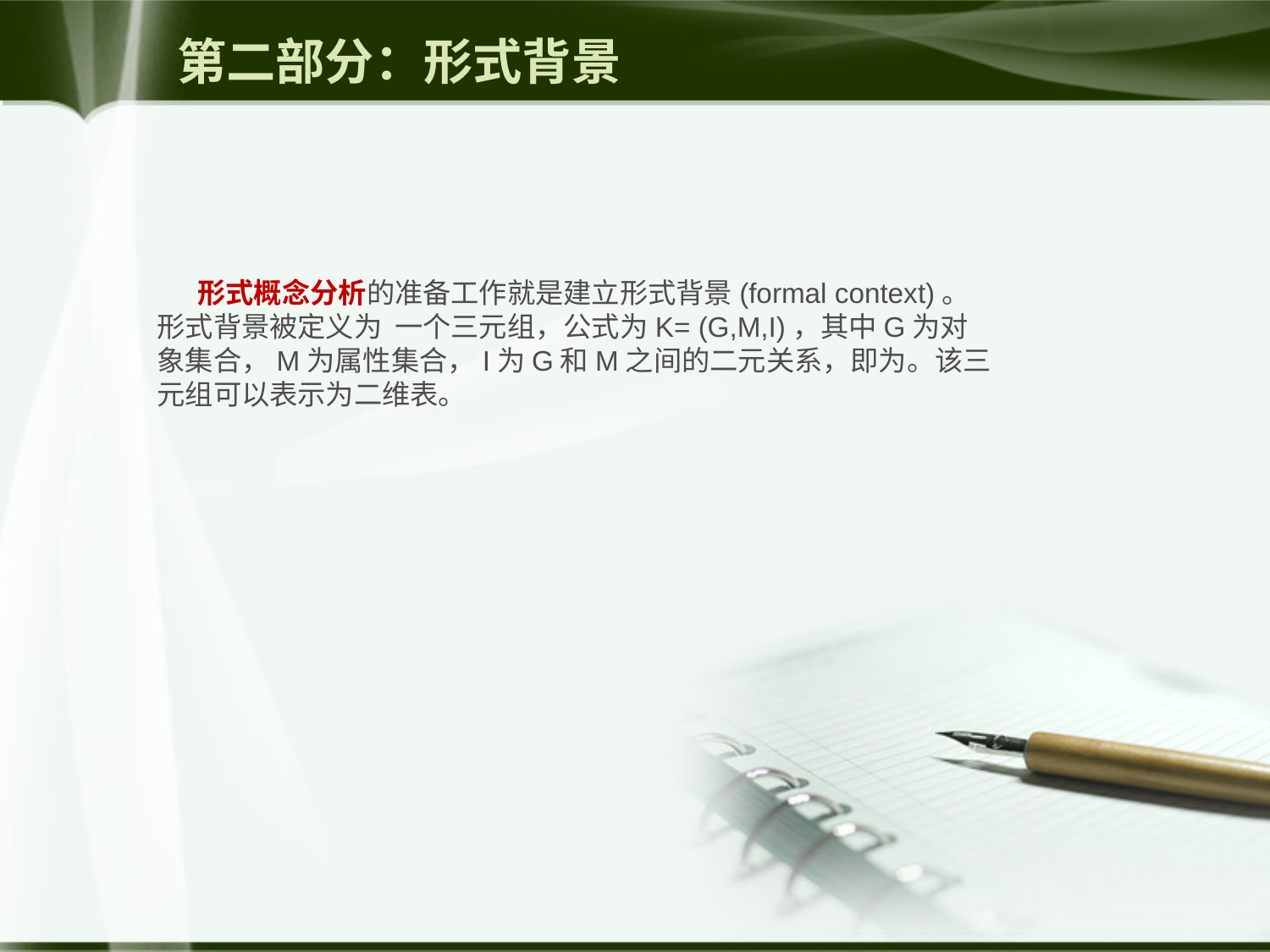

第二部分：形式背景
      形式概念分析的准备工作就是建立形式背景(formal context)。
形式背景被定义为  一个三元组，公式为K= (G,M,I)，其中G为对象集合，M为属性集合，I为G和M之间的二元关系，即为。该三元组可以表示为二维表。